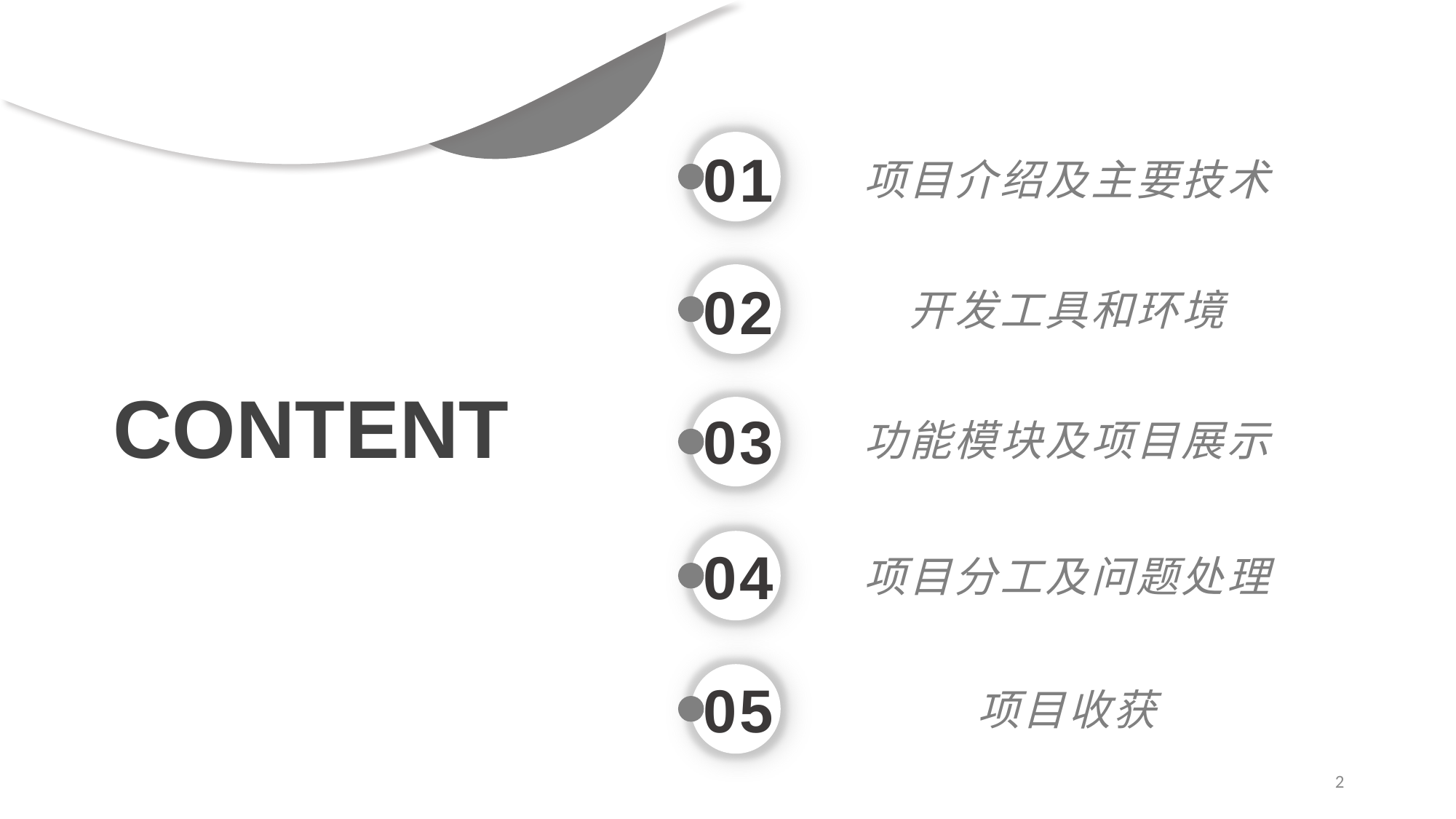

01
项目介绍及主要技术

02
开发工具和环境
CONTENT

03
功能模块及项目展示

04
项目分工及问题处理

05
项目收获
2